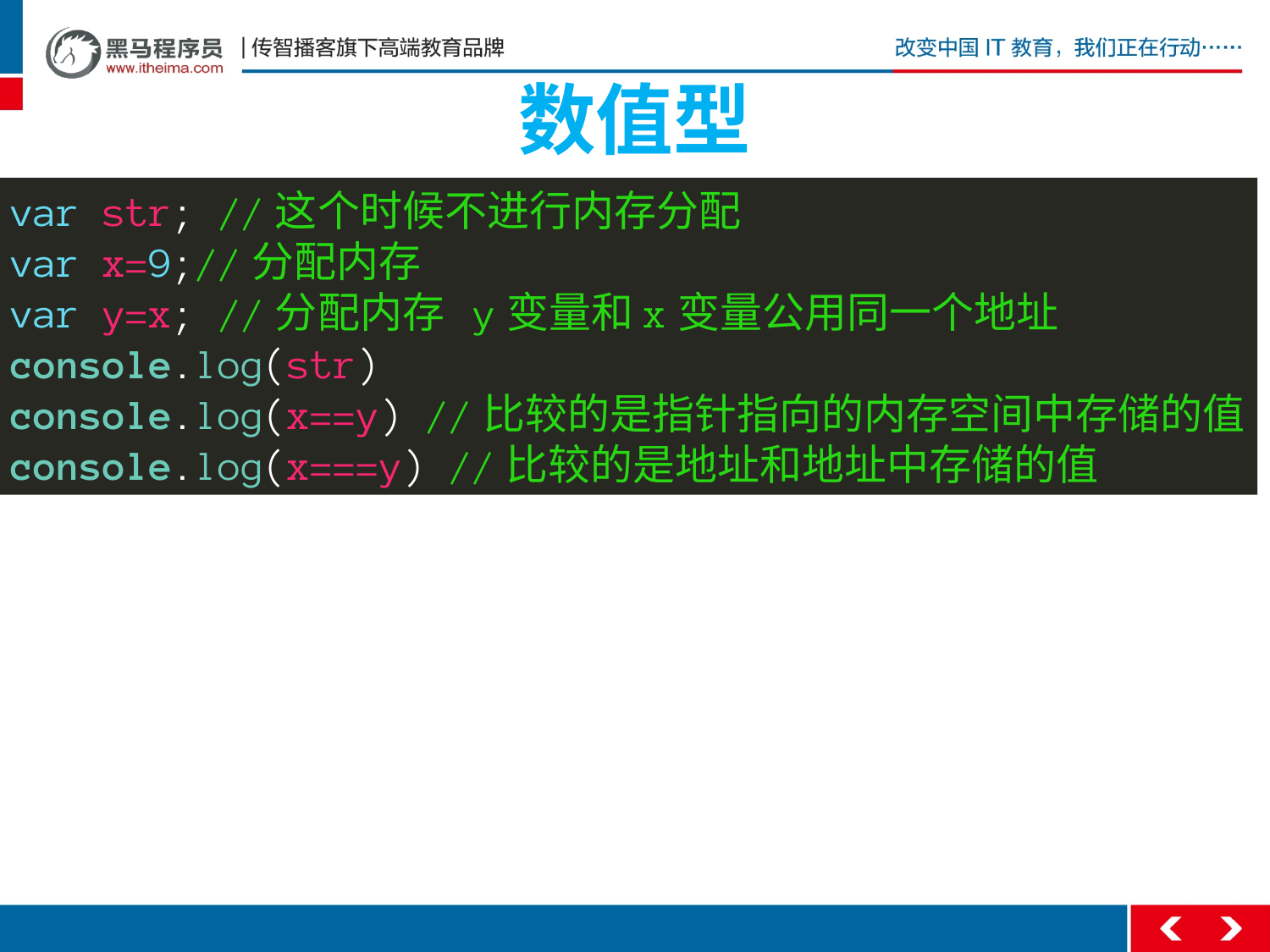

# 数值型
var str; //这个时候不进行内存分配
var x=9;//分配内存
var y=x; //分配内存  y变量和x变量公用同一个地址
console.log(str)
console.log(x==y) //比较的是指针指向的内存空间中存储的值
console.log(x===y) //比较的是地址和地址中存储的值